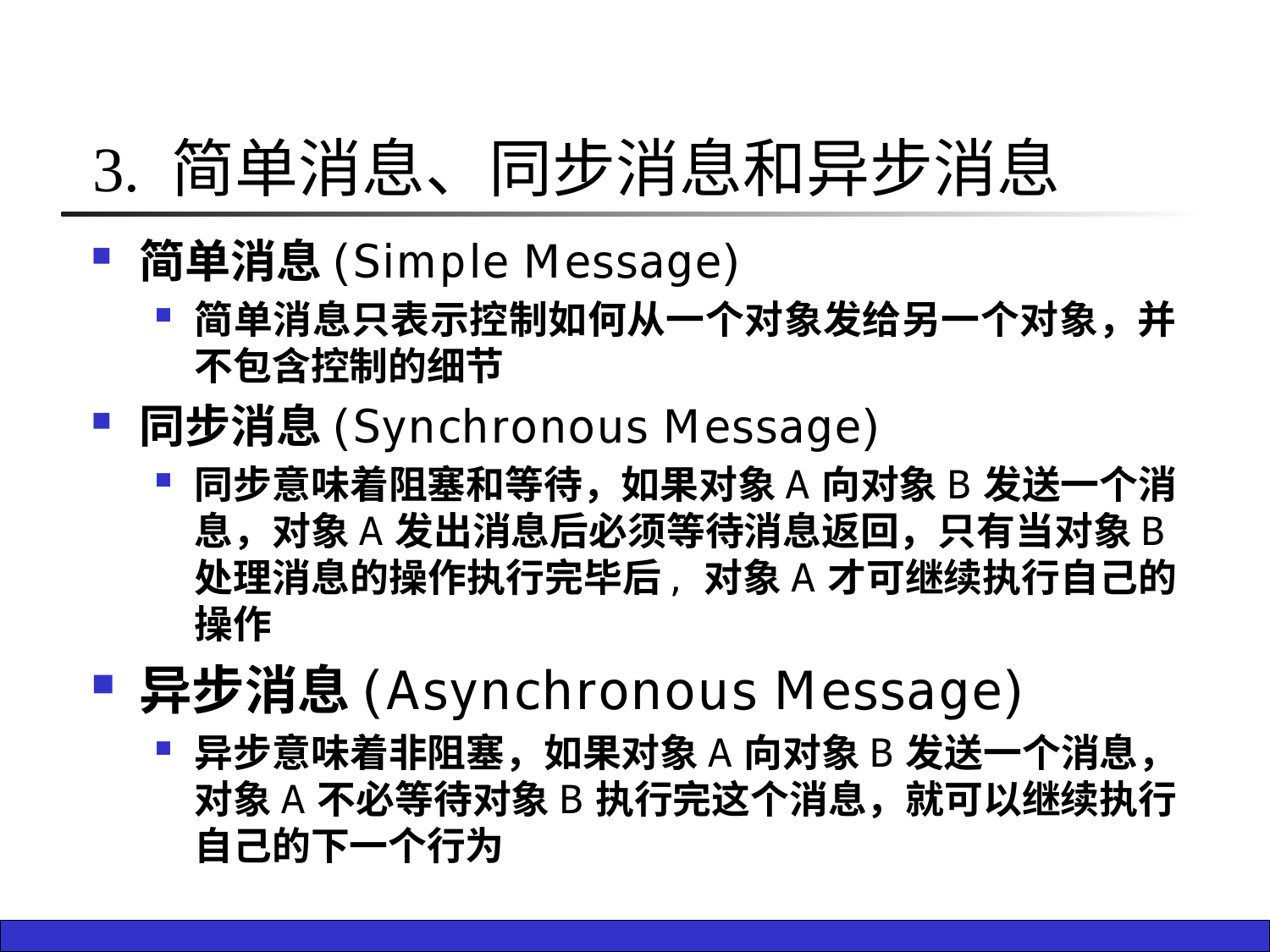

3. 简单消息、同步消息和异步消息
简单消息(Simple Message)
简单消息只表示控制如何从一个对象发给另一个对象，并不包含控制的细节
同步消息(Synchronous Message)
同步意味着阻塞和等待，如果对象A向对象B发送一个消息，对象A发出消息后必须等待消息返回，只有当对象B处理消息的操作执行完毕后, 对象A才可继续执行自己的操作
异步消息(Asynchronous Message)
异步意味着非阻塞，如果对象A向对象B发送一个消息，对象A不必等待对象B执行完这个消息，就可以继续执行自己的下一个行为